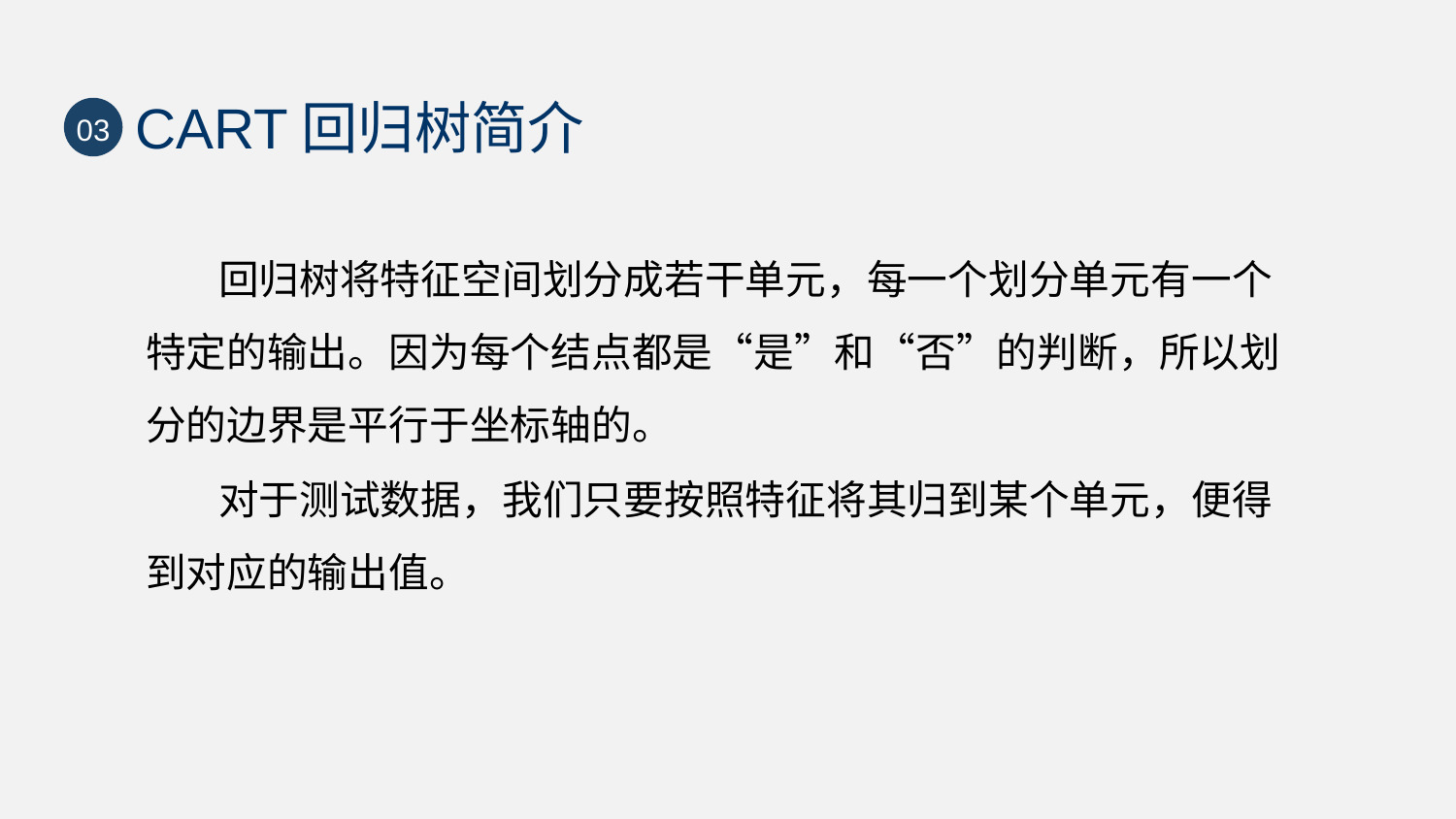

CART回归树简介

03
回归树将特征空间划分成若干单元，每一个划分单元有一个特定的输出。因为每个结点都是“是”和“否”的判断，所以划分的边界是平行于坐标轴的。
对于测试数据，我们只要按照特征将其归到某个单元，便得到对应的输出值。